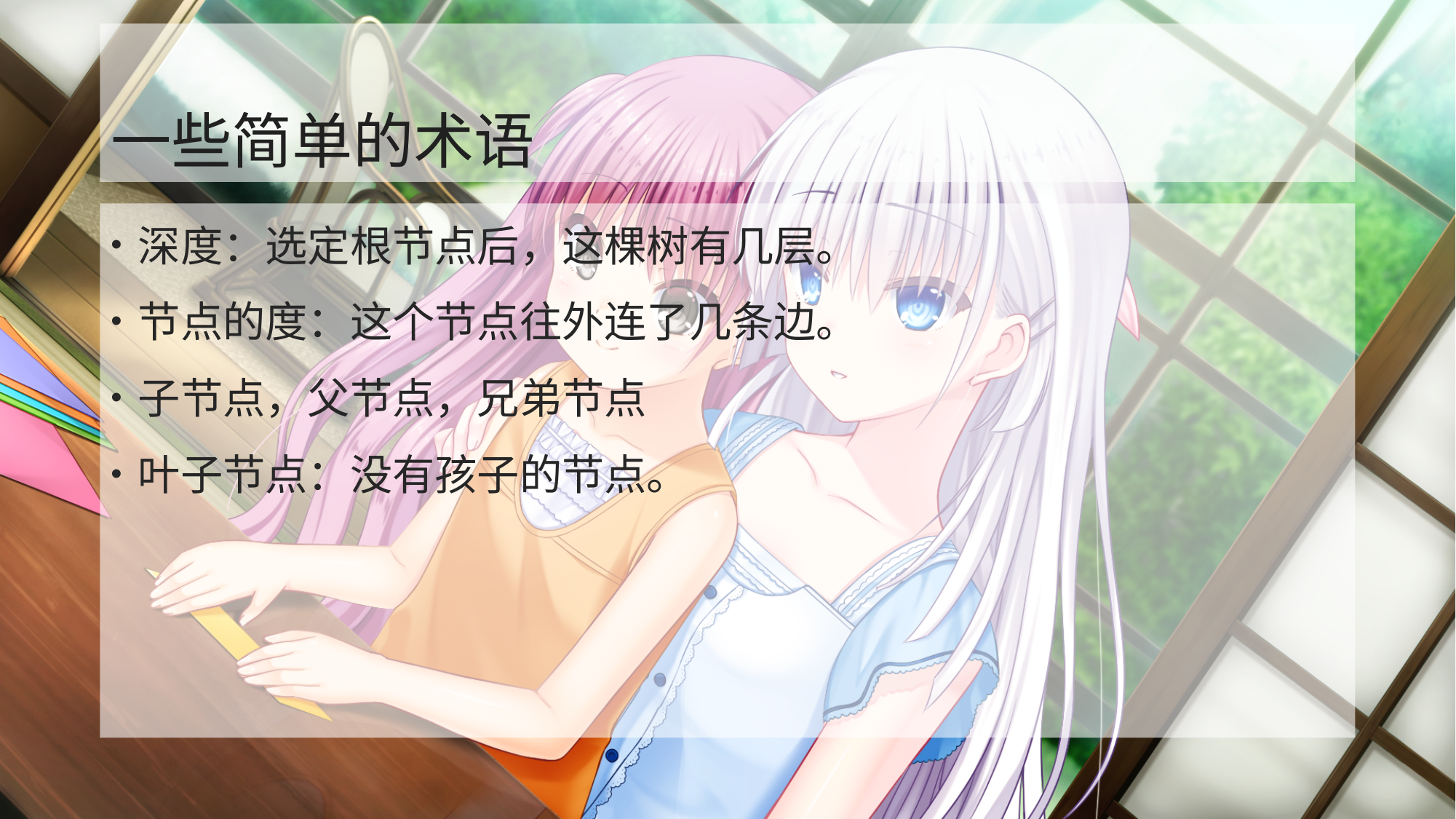

# 一些简单的术语
深度：选定根节点后，这棵树有几层。
节点的度：这个节点往外连了几条边。
子节点，父节点，兄弟节点
叶子节点：没有孩子的节点。